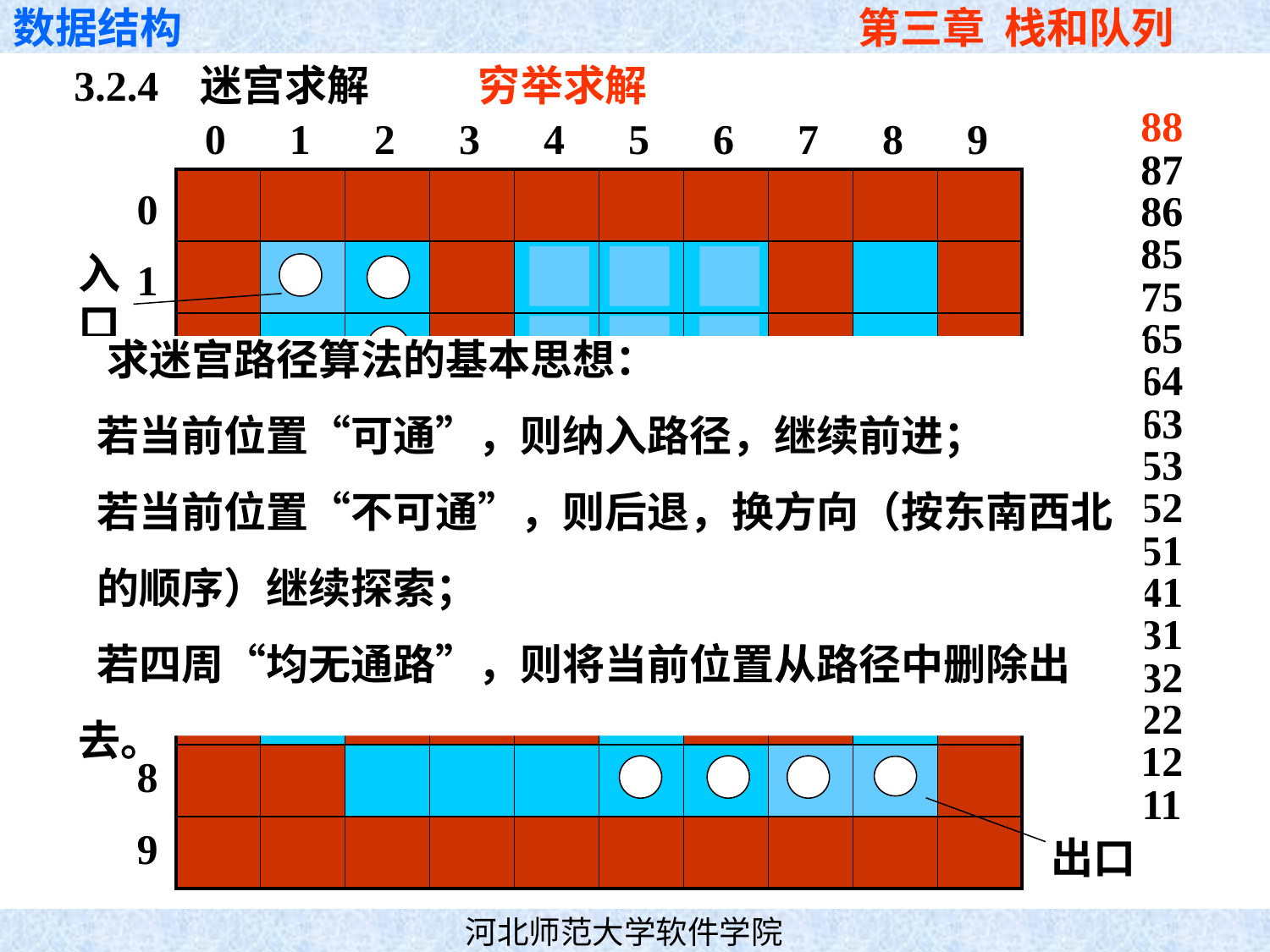

3.2.4   迷宫求解
穷举求解
0      1      2      3      4      5      6      7      8      9
88
87
0
1
2
3
4
5
6
7
8
9
|  |  |  |  |  |  |  |  |  |  |
| --- | --- | --- | --- | --- | --- | --- | --- | --- | --- |
|  |  |  |  |  |  |  |  |  |  |
|  |  |  |  |  |  |  |  |  |  |
|  |  |  |  |  |  |  |  |  |  |
|  |  |  |  |  |  |  |  |  |  |
|  |  |  |  |  |  |  |  |  |  |
|  |  |  |  |  |  |  |  |  |  |
|  |  |  |  |  |  |  |  |  |  |
|  |  |  |  |  |  |  |  |  |  |
|  |  |  |  |  |  |  |  |  |  |

86
85
入
口

75

14
65

  求迷宫路径算法的基本思想：
  若当前位置“可通”，则纳入路径，继续前进；
  若当前位置“不可通”，则后退，换方向（按东南西北
  的顺序）继续探索；
  若四周“均无通路”，则将当前位置从路径中删除出去。

15
64

16
63

26
53

25
52

24
51

34
41

33
31

32

22
12

11

出口